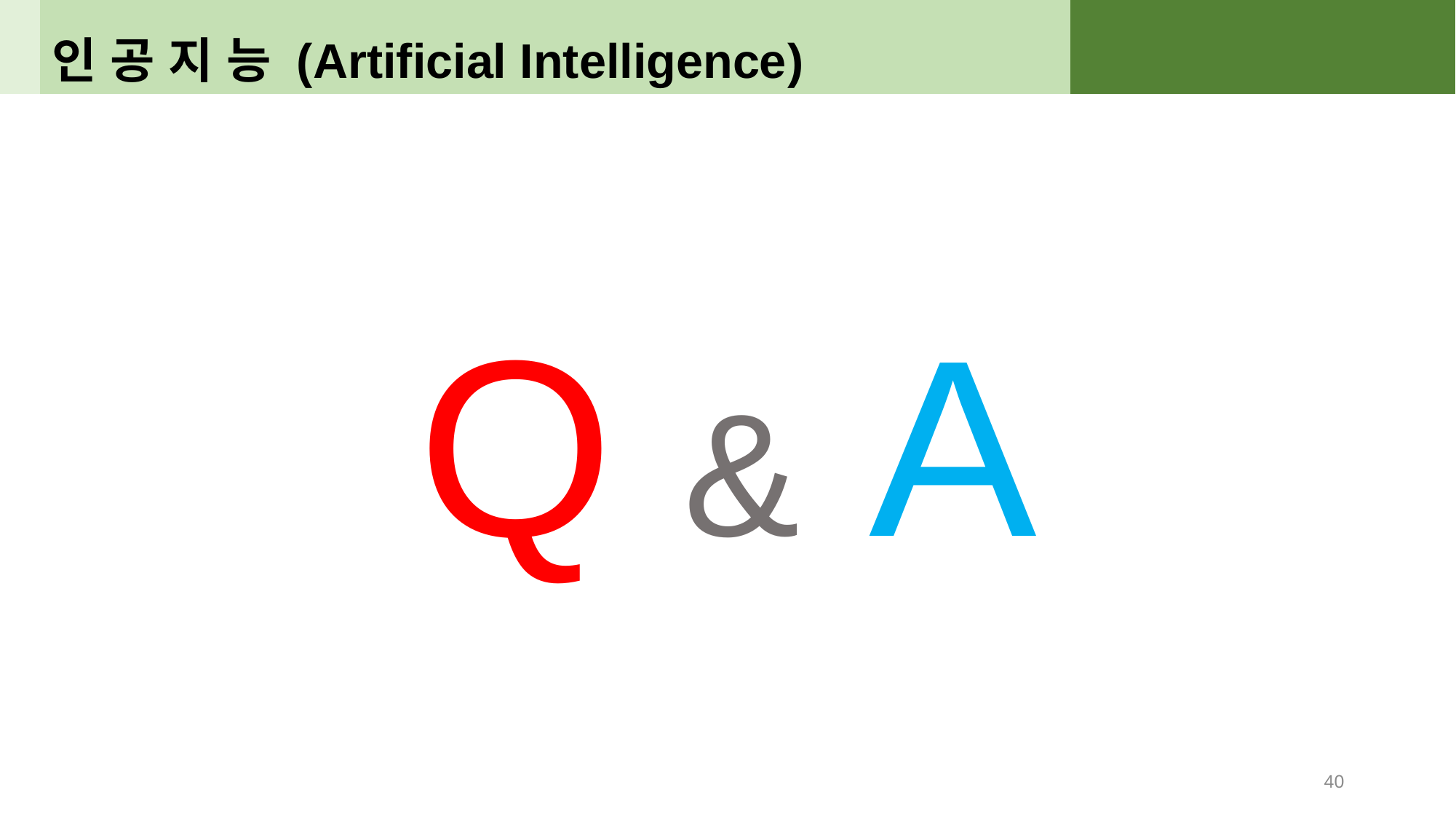

인 공 지 능 (Artificial Intelligence)

Q & A
40